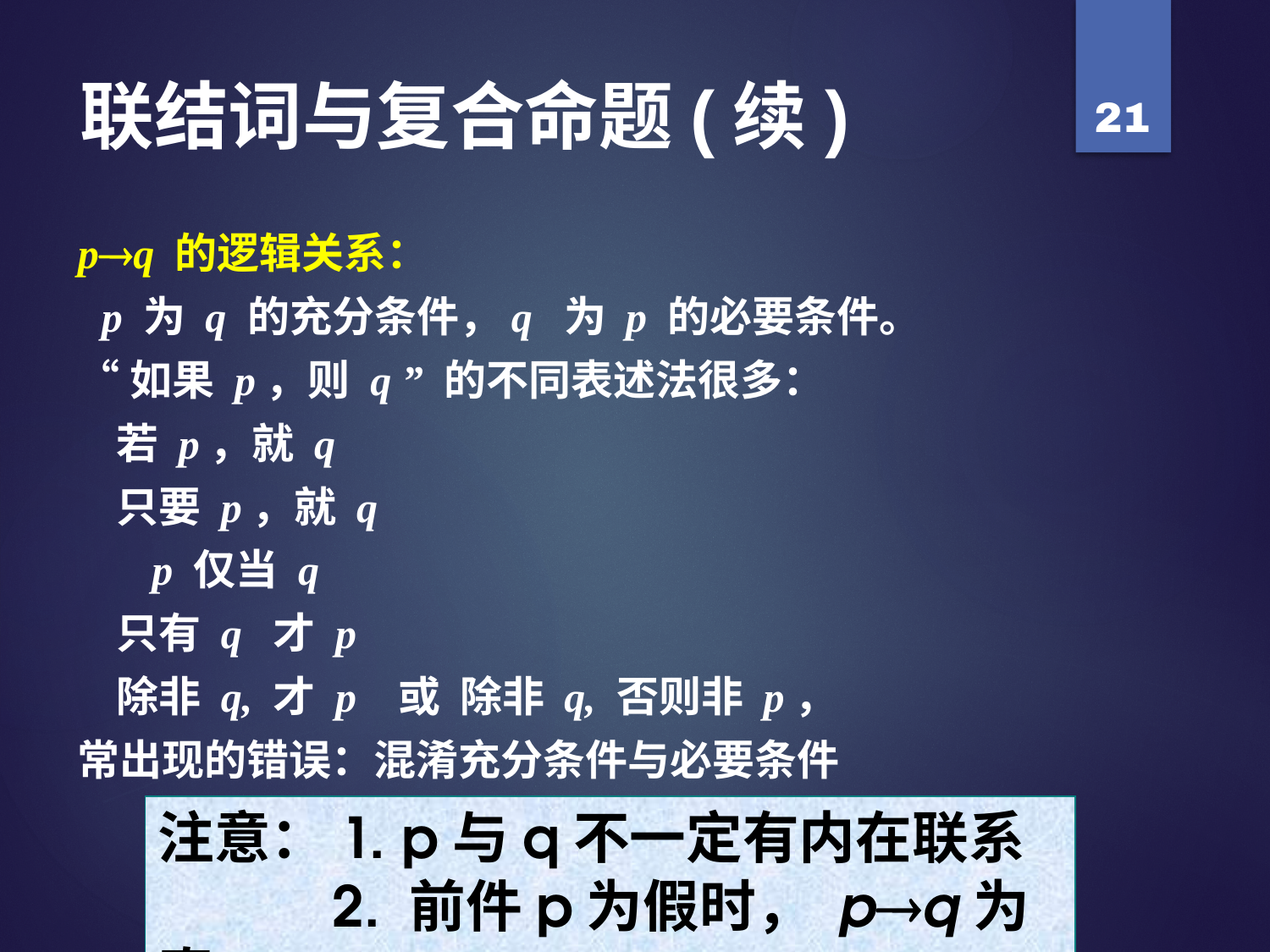

21
# 联结词与复合命题(续)
p→q 的逻辑关系：
  p 为 q 的充分条件，q  为 p 的必要条件。
“如果 p，则 q ” 的不同表述法很多：
   若 p，就 q
   只要 p，就 q
       p 仅当 q
   只有 q  才 p
   除非 q, 才 p   或  除非 q, 否则非 p，
常出现的错误：混淆充分条件与必要条件
注意：1. p与q不一定有内在联系
           2. 前件p为假时， p→q为真